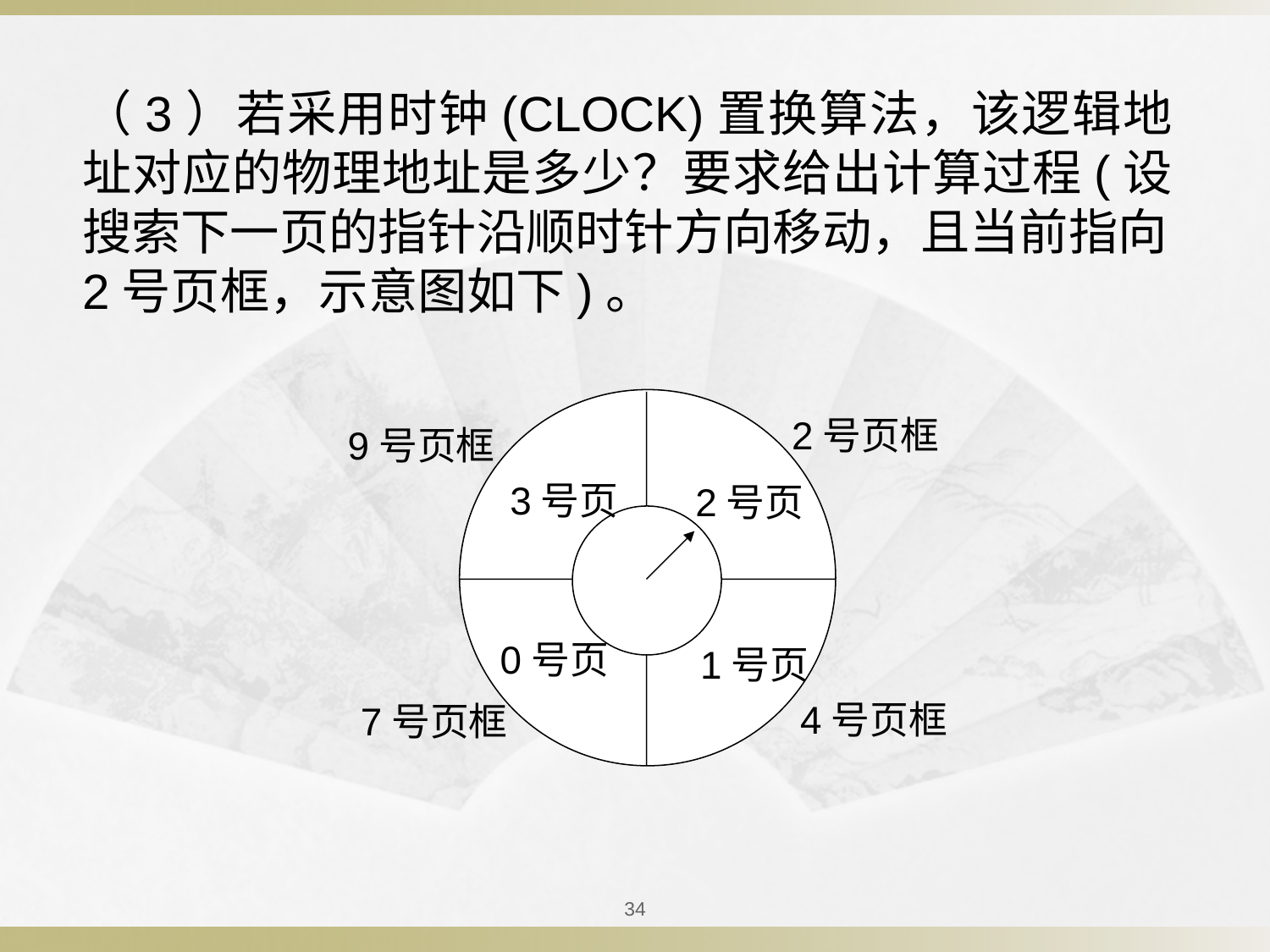

（3）若采用时钟(CLOCK)置换算法，该逻辑地址对应的物理地址是多少？要求给出计算过程(设搜索下一页的指针沿顺时针方向移动，且当前指向2号页框，示意图如下)。

2号页框
9号页框
3号页
2号页

0号页
1号页
4号页框
7号页框
34